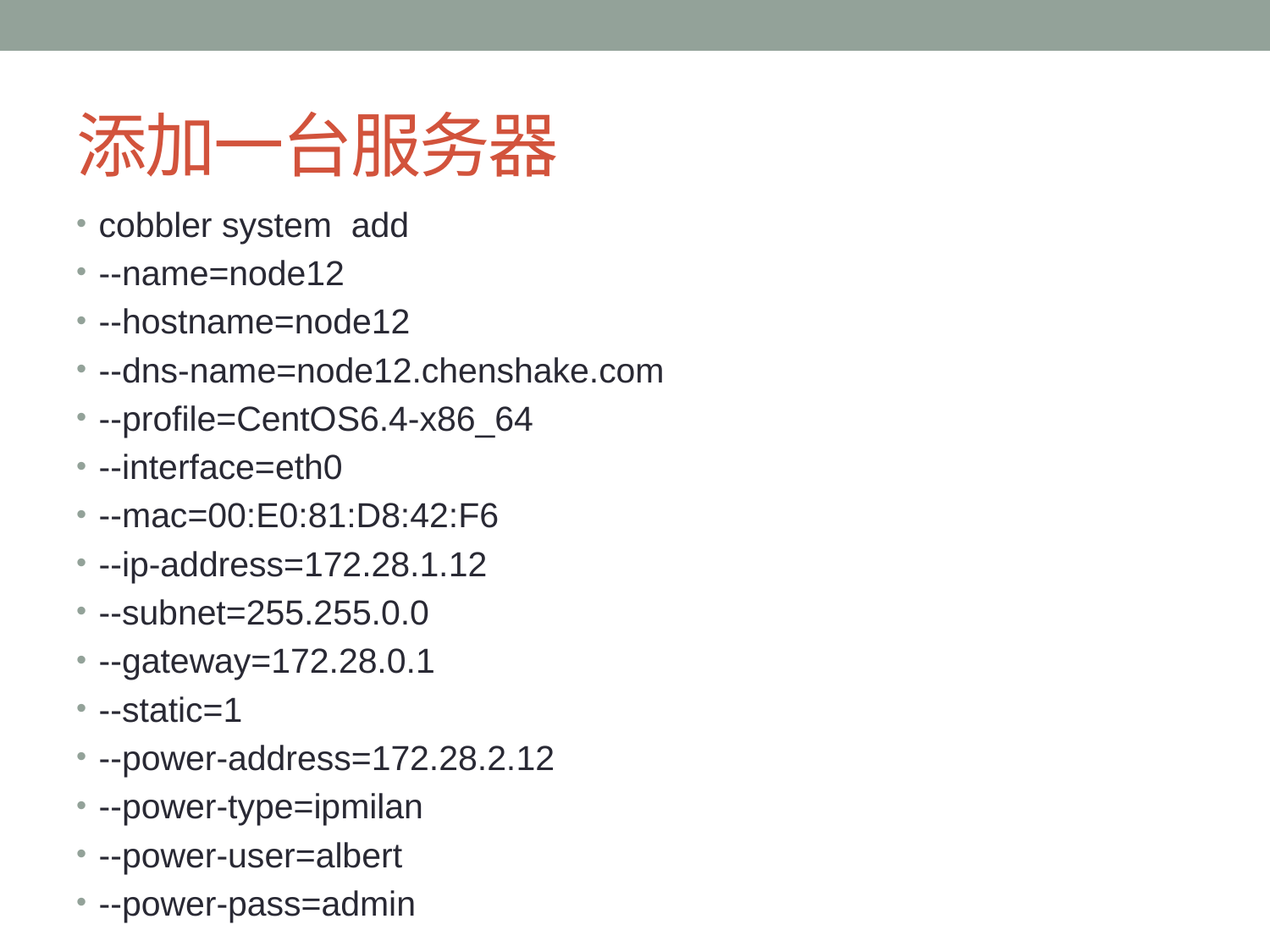

# 添加一台服务器
cobbler system  add
--name=node12
--hostname=node12
--dns-name=node12.chenshake.com
--profile=CentOS6.4-x86_64
--interface=eth0
--mac=00:E0:81:D8:42:F6
--ip-address=172.28.1.12
--subnet=255.255.0.0
--gateway=172.28.0.1
--static=1
--power-address=172.28.2.12
--power-type=ipmilan
--power-user=albert
--power-pass=admin